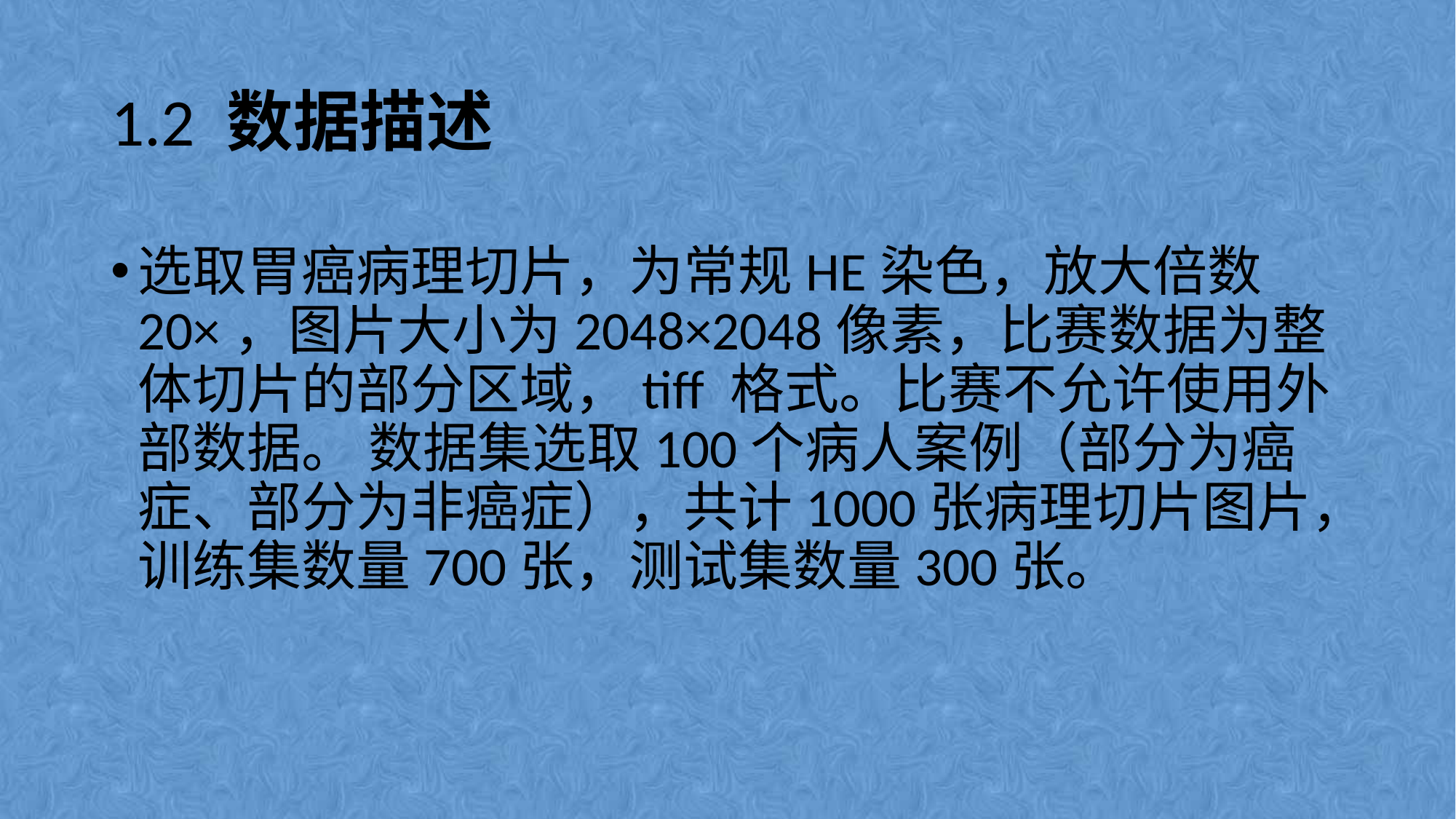

# 1.2 数据描述
选取胃癌病理切片，为常规HE染色，放大倍数20×，图片大小为2048×2048像素，比赛数据为整体切片的部分区域，tiff 格式。比赛不允许使用外部数据。 数据集选取100个病人案例（部分为癌症、部分为非癌症），共计1000张病理切片图片，训练集数量700张，测试集数量300张。